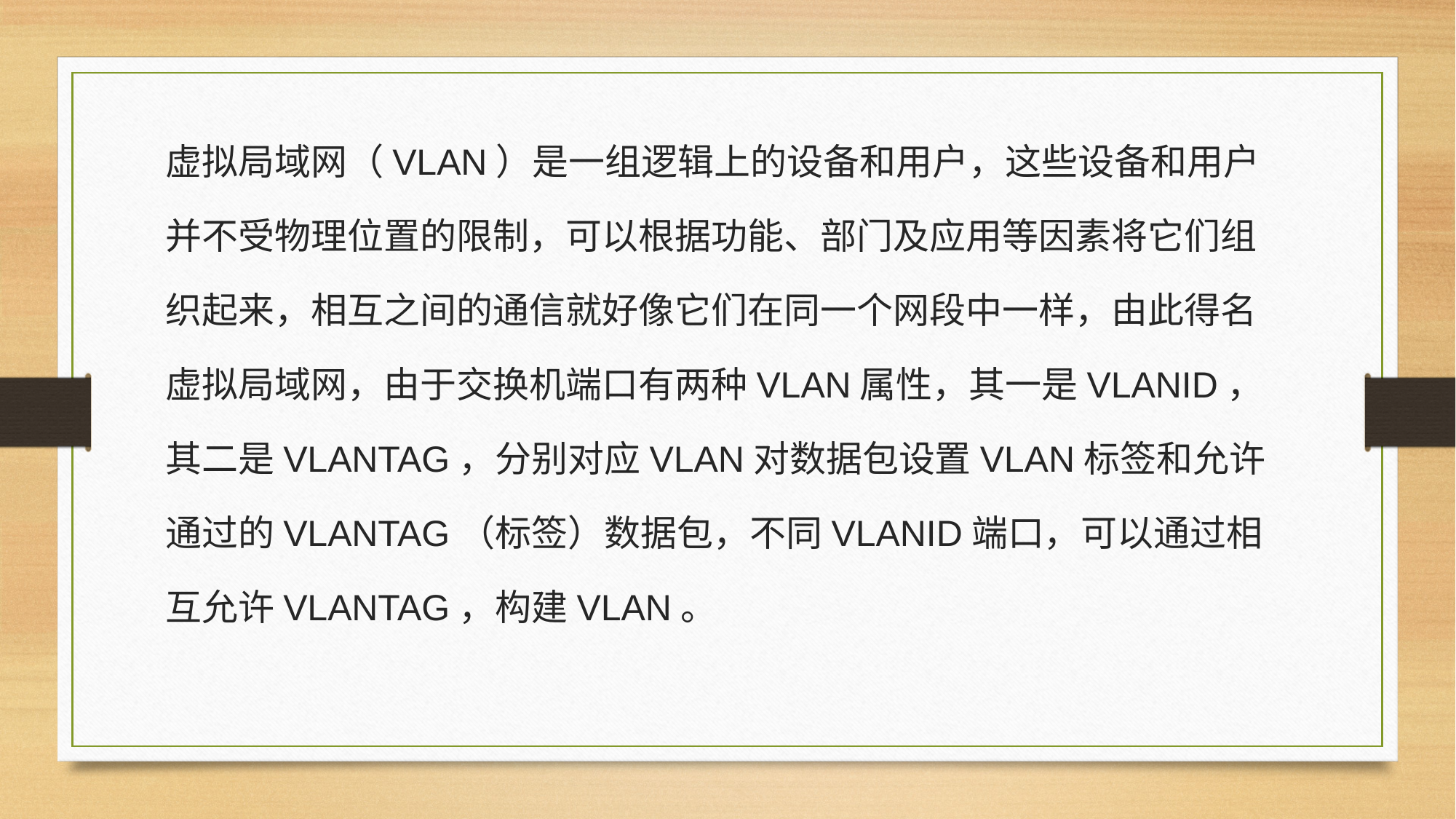

虚拟局域网（VLAN）是一组逻辑上的设备和用户，这些设备和用户并不受物理位置的限制，可以根据功能、部门及应用等因素将它们组织起来，相互之间的通信就好像它们在同一个网段中一样，由此得名虚拟局域网，由于交换机端口有两种VLAN属性，其一是VLANID，其二是VLANTAG，分别对应VLAN对数据包设置VLAN标签和允许通过的VLANTAG（标签）数据包，不同VLANID端口，可以通过相互允许VLANTAG，构建VLAN。